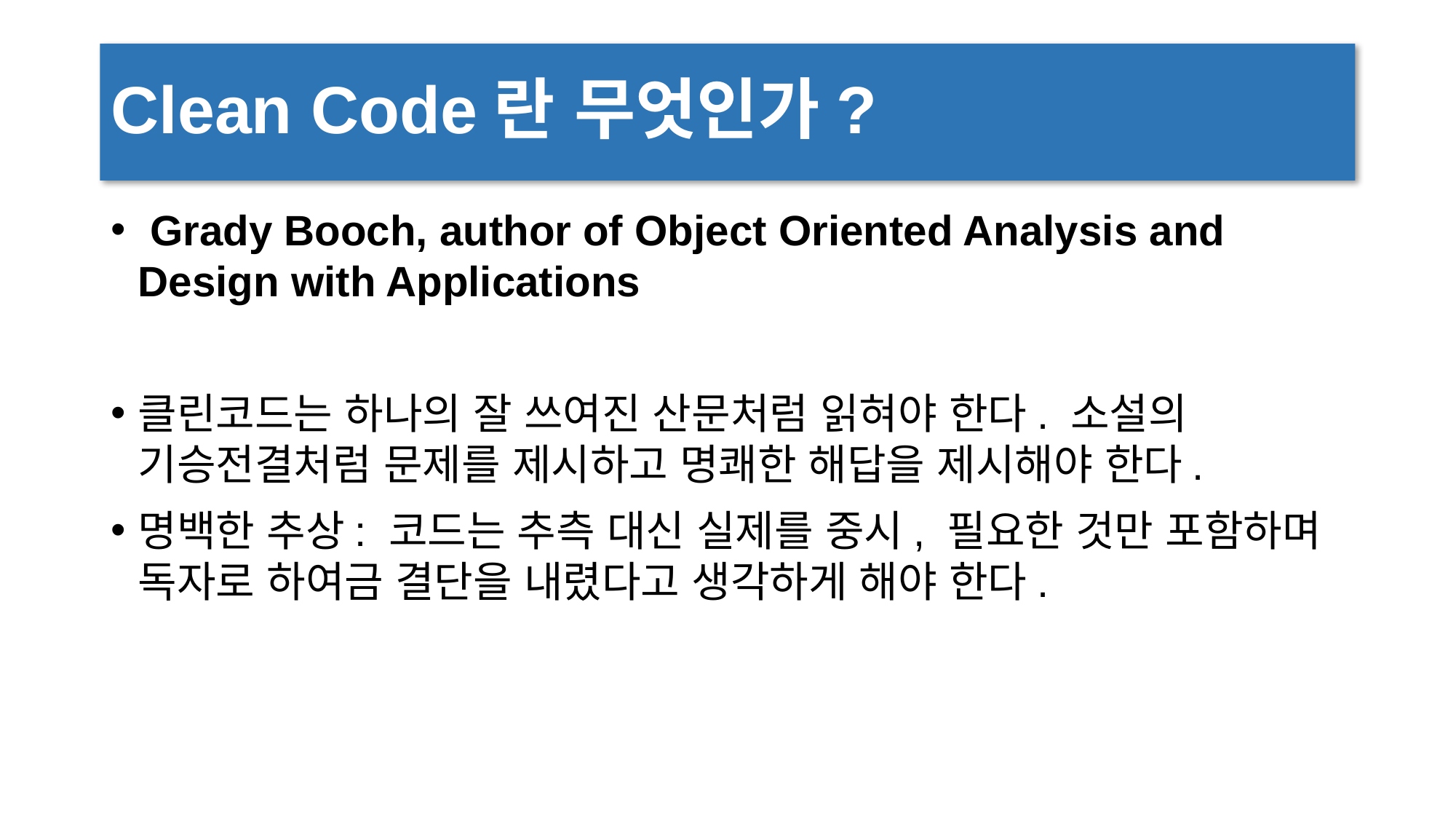

# Clean Code란 무엇인가?
 Grady Booch, author of Object Oriented Analysis and Design with Applications

클린코드는 하나의 잘 쓰여진 산문처럼 읽혀야 한다. 소설의 기승전결처럼 문제를 제시하고 명쾌한 해답을 제시해야 한다.
명백한 추상: 코드는 추측 대신 실제를 중시, 필요한 것만 포함하며 독자로 하여금 결단을 내렸다고 생각하게 해야 한다.